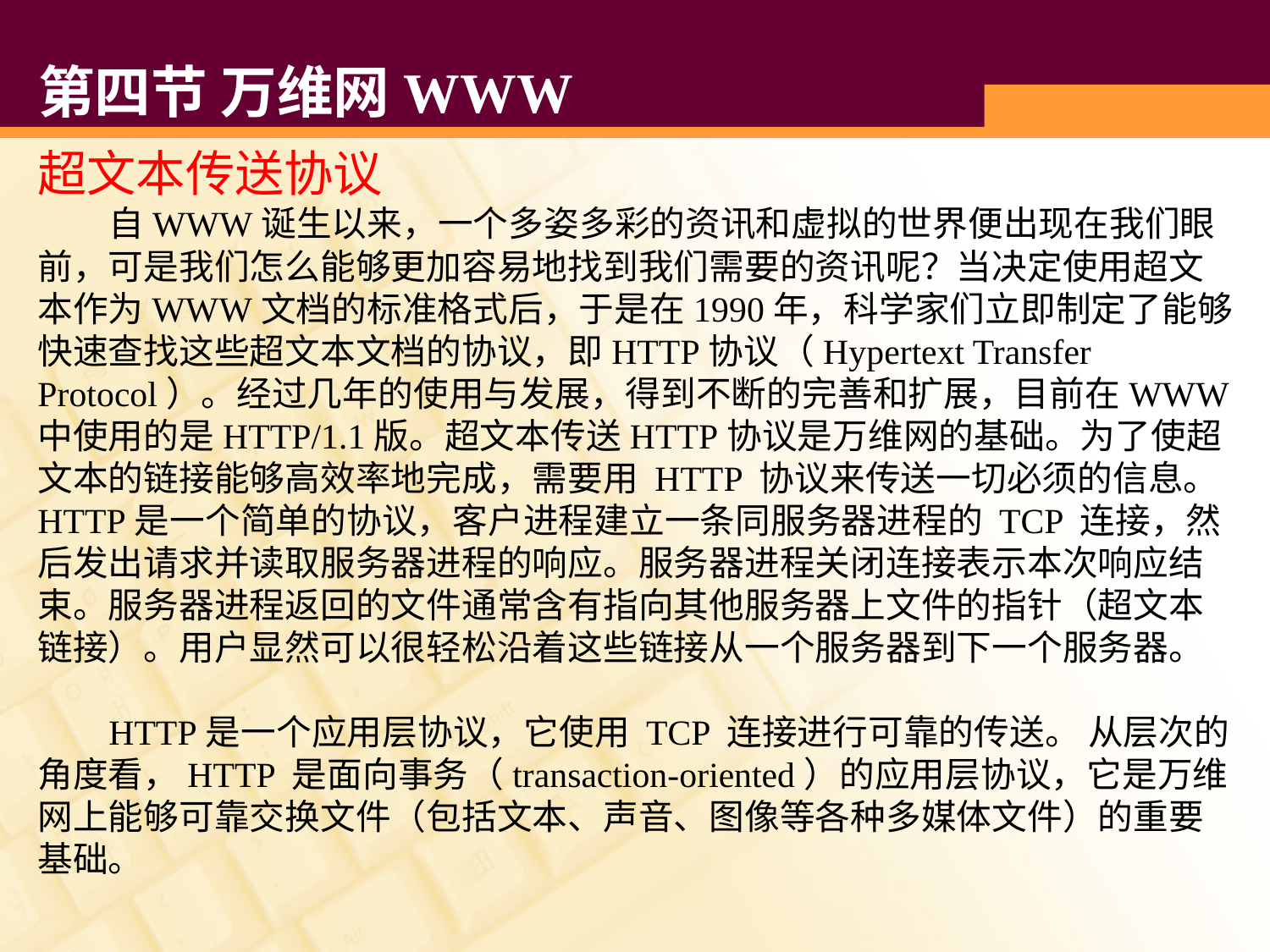

# 第四节 万维网WWW
超文本传送协议
        自WWW诞生以来，一个多姿多彩的资讯和虚拟的世界便出现在我们眼前，可是我们怎么能够更加容易地找到我们需要的资讯呢？当决定使用超文本作为WWW文档的标准格式后，于是在1990年，科学家们立即制定了能够快速查找这些超文本文档的协议，即HTTP协议（Hypertext Transfer Protocol）。经过几年的使用与发展，得到不断的完善和扩展，目前在WWW中使用的是HTTP/1.1版。超文本传送HTTP协议是万维网的基础。为了使超文本的链接能够高效率地完成，需要用 HTTP 协议来传送一切必须的信息。HTTP是一个简单的协议，客户进程建立一条同服务器进程的 TCP 连接，然后发出请求并读取服务器进程的响应。服务器进程关闭连接表示本次响应结束。服务器进程返回的文件通常含有指向其他服务器上文件的指针（超文本链接）。用户显然可以很轻松沿着这些链接从一个服务器到下一个服务器。

        HTTP是一个应用层协议，它使用 TCP 连接进行可靠的传送。 从层次的角度看，HTTP 是面向事务（transaction-oriented）的应用层协议，它是万维网上能够可靠交换文件（包括文本、声音、图像等各种多媒体文件）的重要基础。